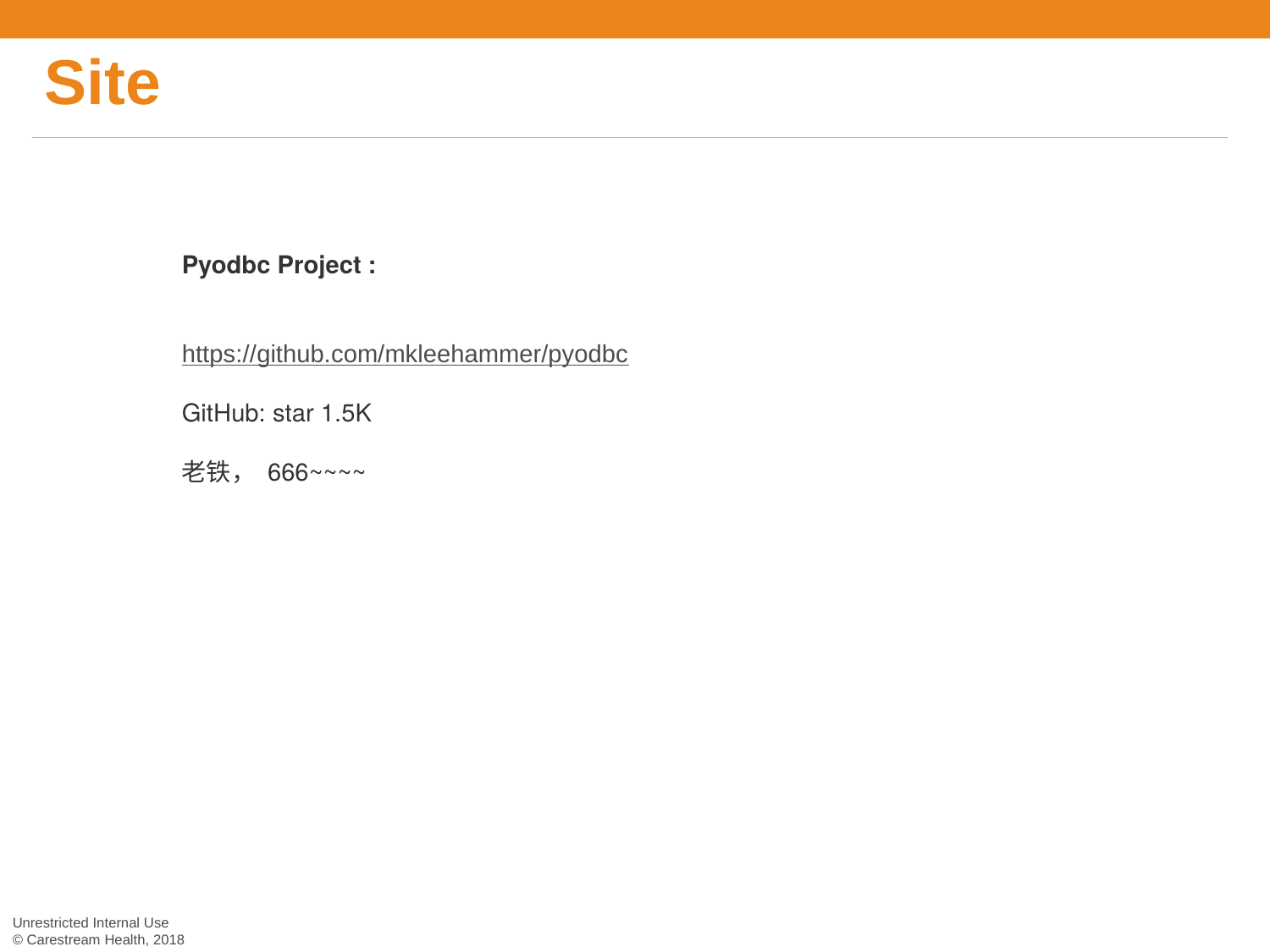

# Site
Pyodbc Project :

https://github.com/mkleehammer/pyodbc

GitHub: star 1.5K

老铁， 666~~~~

Unrestricted Internal Use
© Carestream Health, 2018